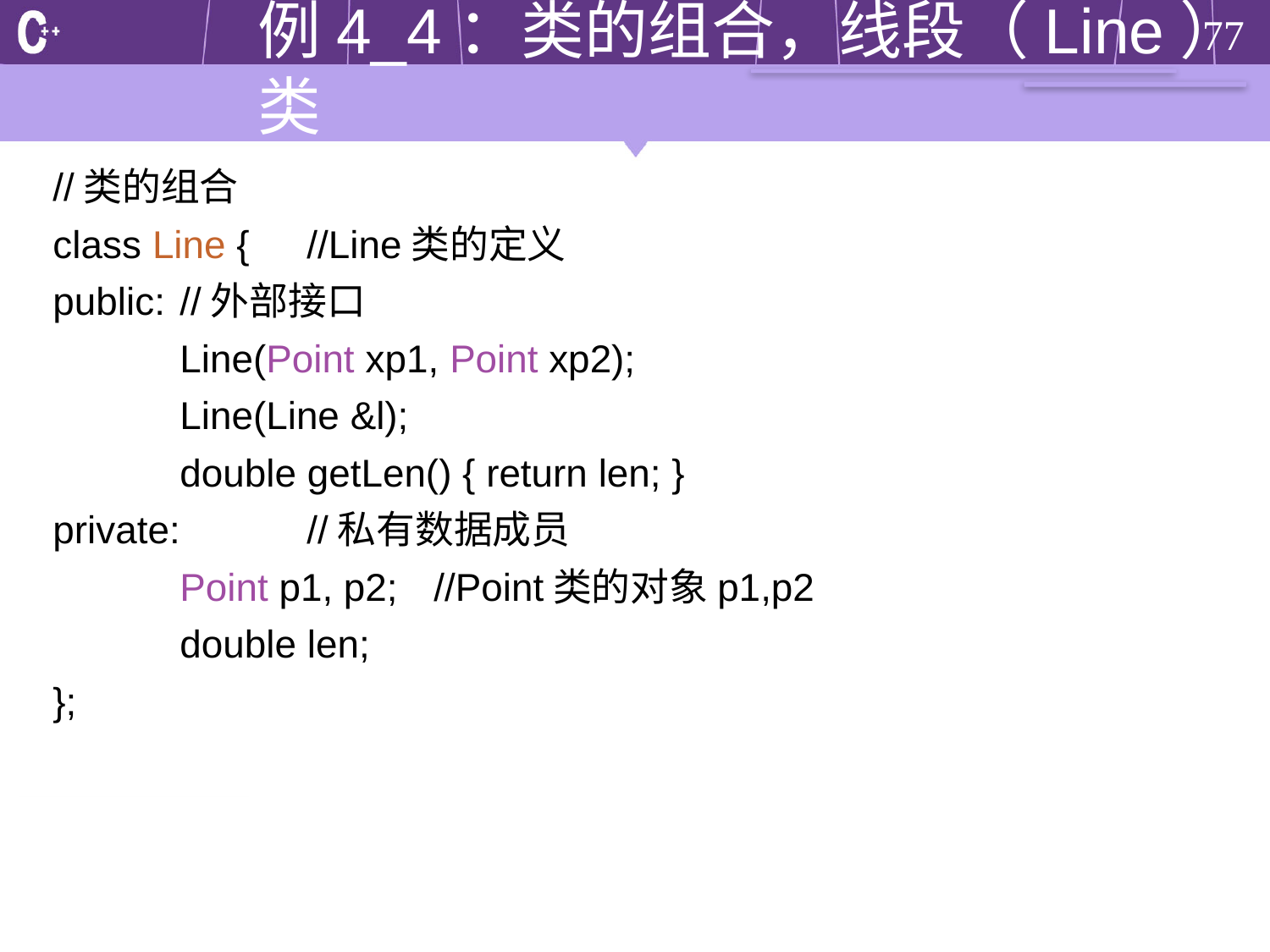

# 例4_4：类的组合，线段（Line）类
//类的组合
class Line {	//Line类的定义
public:	//外部接口
	Line(Point xp1, Point xp2);
	Line(Line &l);
	double getLen() { return len; }
private:	//私有数据成员
	Point p1, p2;	//Point类的对象p1,p2
	double len;
};